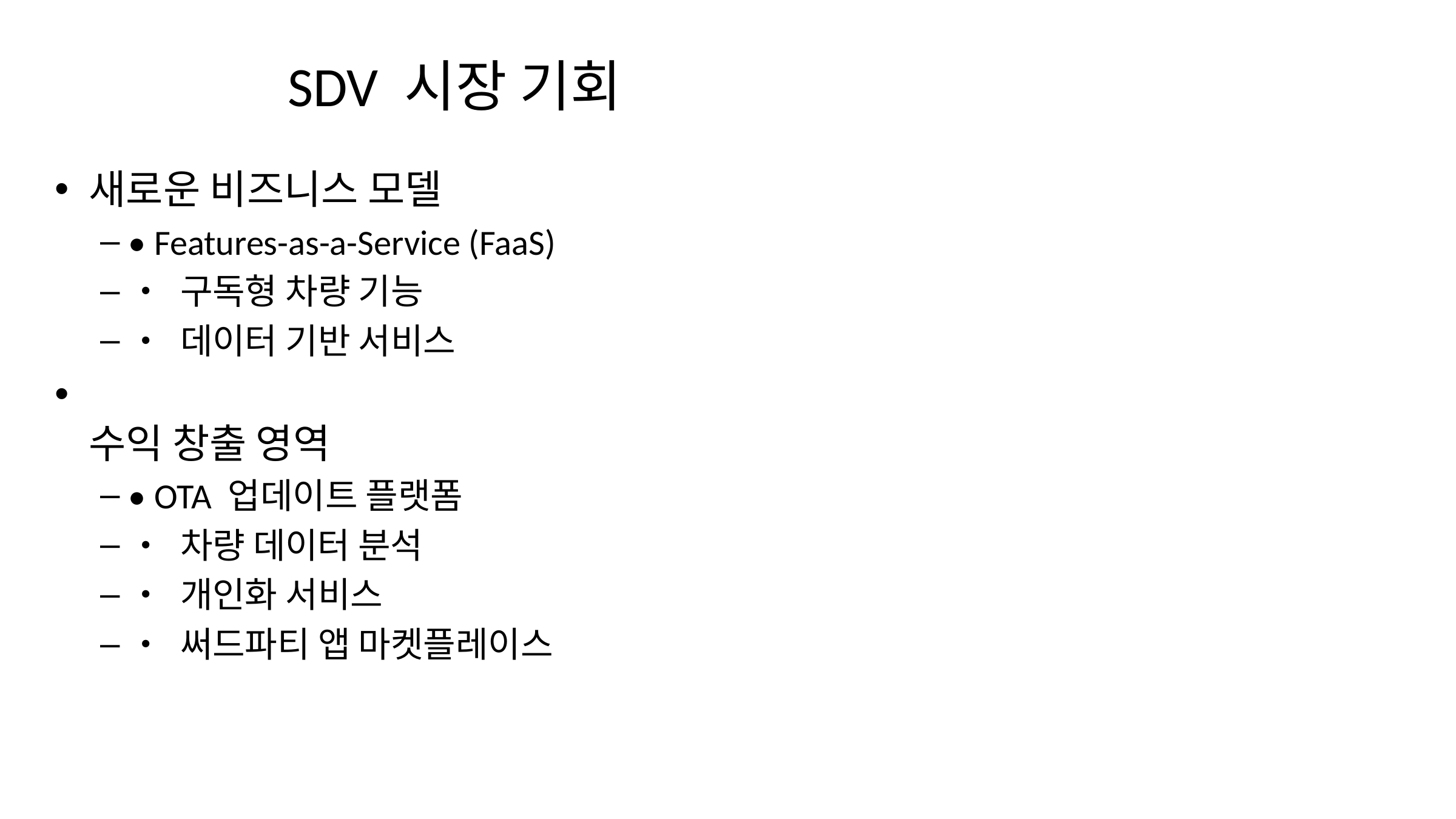

# SDV 시장 기회
새로운 비즈니스 모델
• Features-as-a-Service (FaaS)
• 구독형 차량 기능
• 데이터 기반 서비스
수익 창출 영역
• OTA 업데이트 플랫폼
• 차량 데이터 분석
• 개인화 서비스
• 써드파티 앱 마켓플레이스